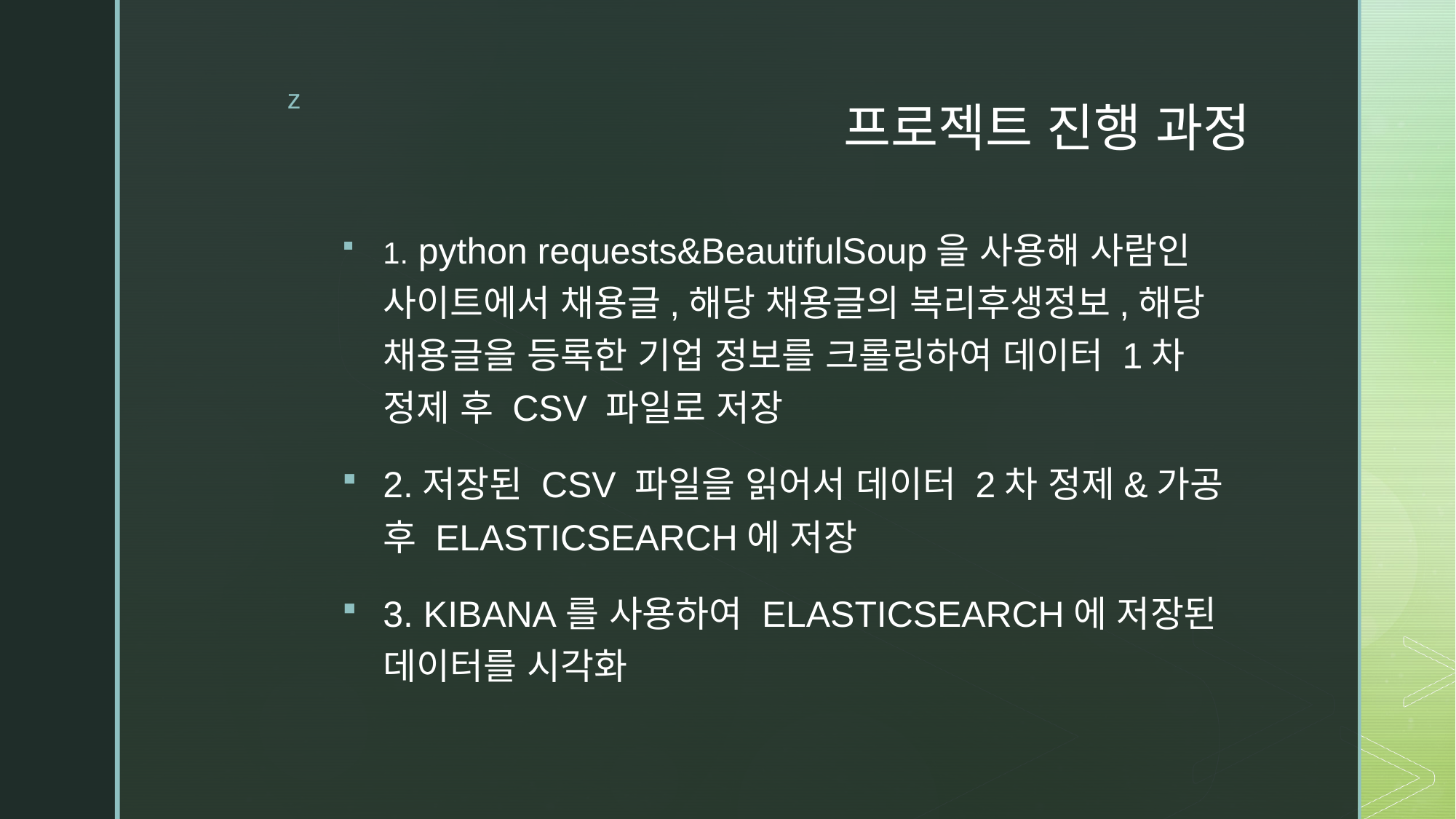

# 프로젝트 진행 과정
1. python requests&BeautifulSoup을 사용해 사람인 사이트에서 채용글,해당 채용글의 복리후생정보,해당 채용글을 등록한 기업 정보를 크롤링하여 데이터 1차 정제 후 CSV 파일로 저장
2.저장된 CSV 파일을 읽어서 데이터 2차 정제&가공 후 ELASTICSEARCH에 저장
3. KIBANA를 사용하여 ELASTICSEARCH에 저장된 데이터를 시각화